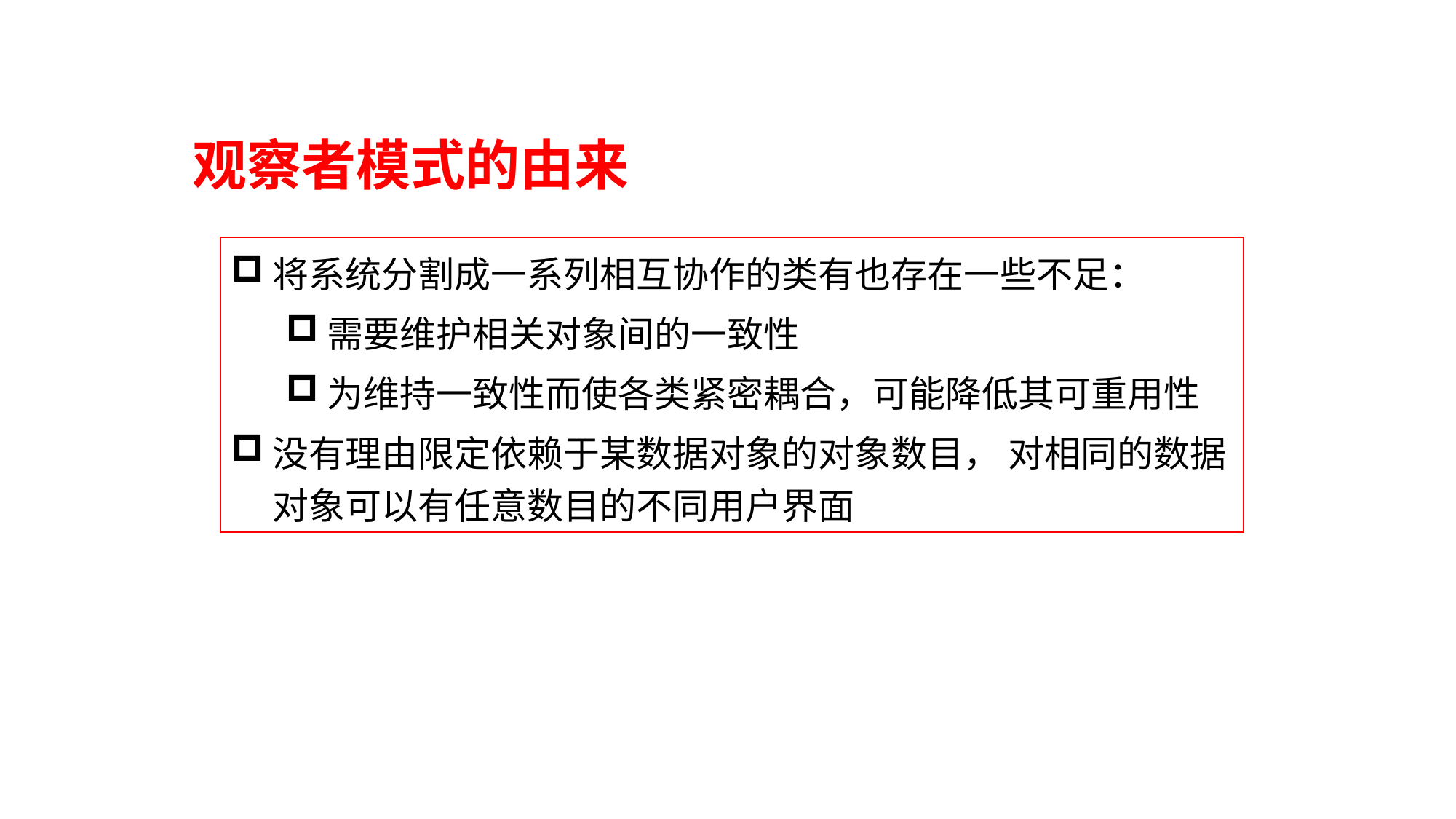

观察者模式的由来
将系统分割成一系列相互协作的类有也存在一些不足：
需要维护相关对象间的一致性
为维持一致性而使各类紧密耦合，可能降低其可重用性
没有理由限定依赖于某数据对象的对象数目， 对相同的数据对象可以有任意数目的不同用户界面
209